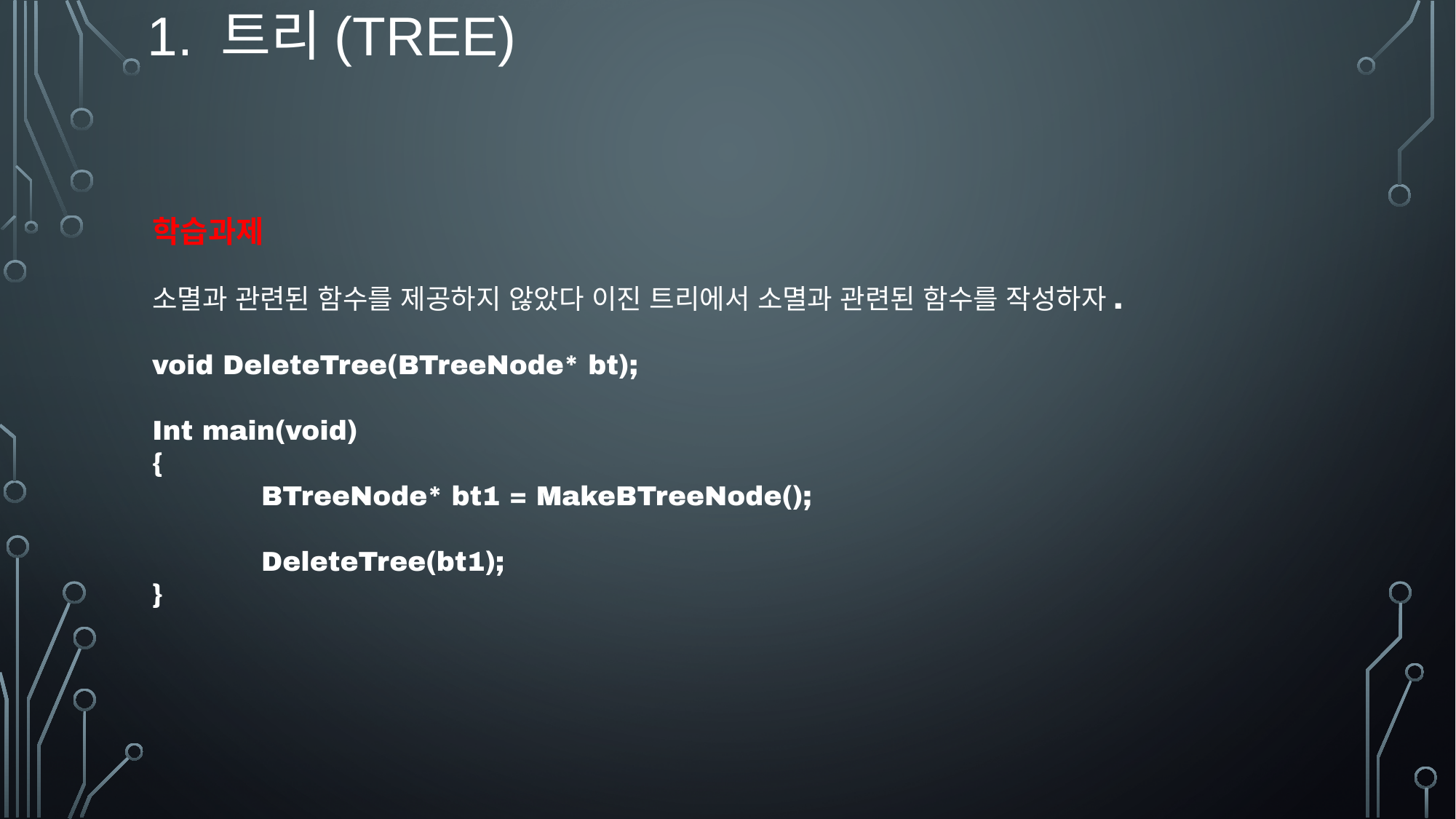

# 1. 트리(tree)
학습과제

소멸과 관련된 함수를 제공하지 않았다 이진 트리에서 소멸과 관련된 함수를 작성하자.

void DeleteTree(BTreeNode* bt);

Int main(void)
{
	BTreeNode* bt1 = MakeBTreeNode();

	DeleteTree(bt1);
}